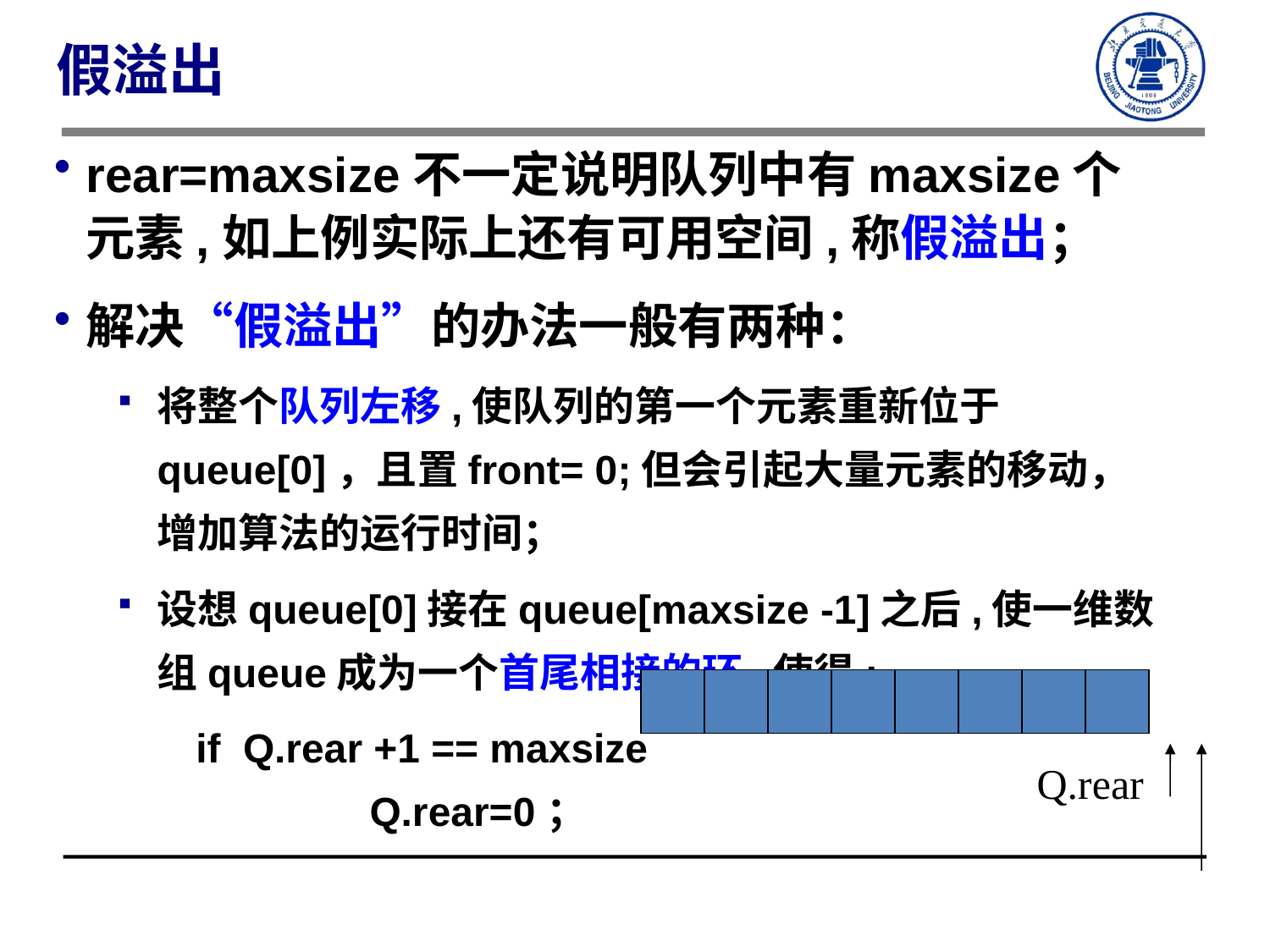

# 假溢出
rear=maxsize不一定说明队列中有maxsize个元素,如上例实际上还有可用空间,称假溢出；
解决“假溢出”的办法一般有两种：
将整个队列左移,使队列的第一个元素重新位于queue[0]，且置front= 0;但会引起大量元素的移动，增加算法的运行时间；
设想queue[0]接在queue[maxsize -1]之后,使一维数组queue成为一个首尾相接的环,使得:
       if  Q.rear +1 == maxsize
                   Q.rear=0；

Q.rear                                              Q.front